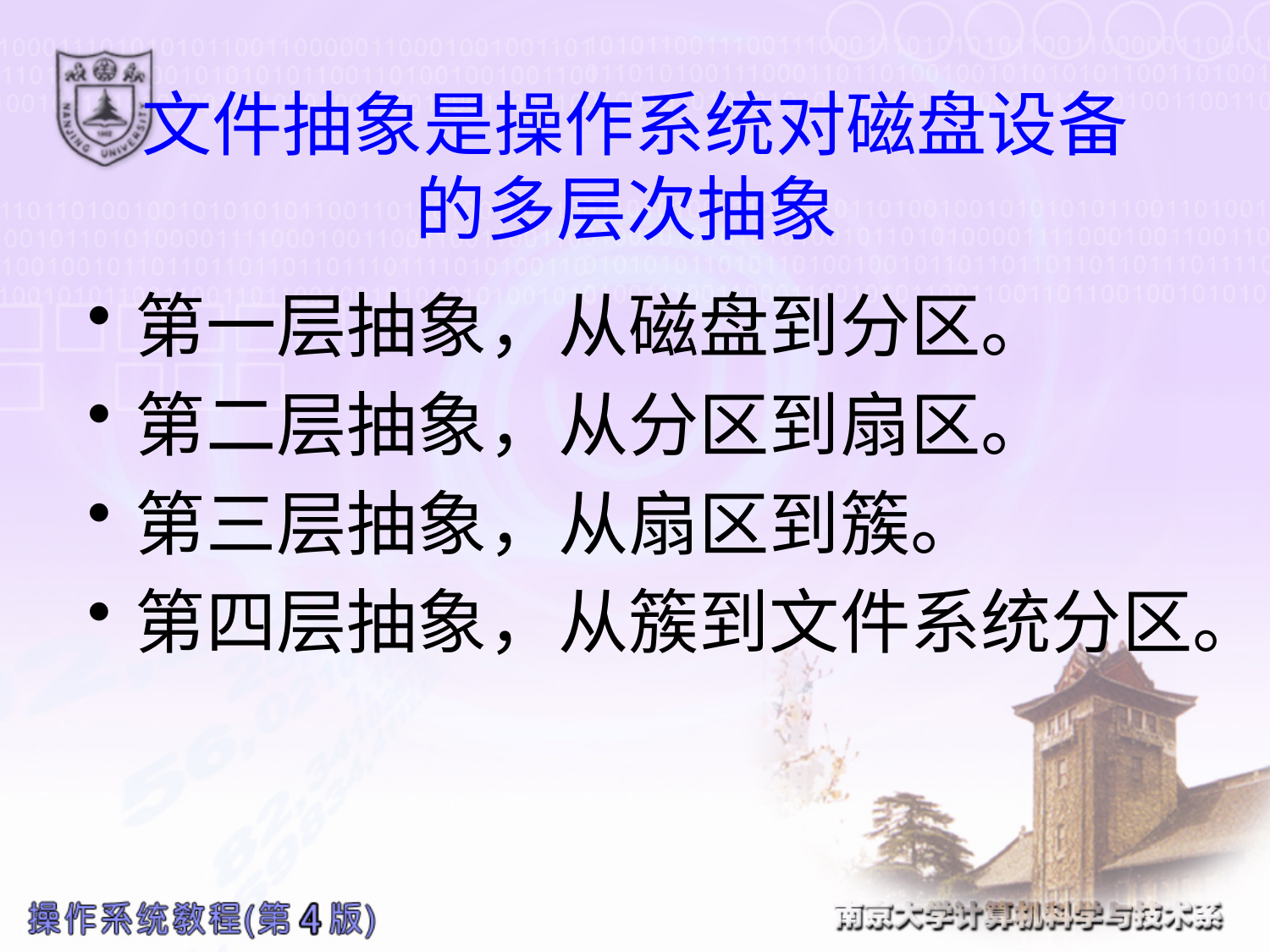

# 文件抽象是操作系统对磁盘设备的多层次抽象
第一层抽象，从磁盘到分区。
第二层抽象，从分区到扇区。
第三层抽象，从扇区到簇。
第四层抽象，从簇到文件系统分区。